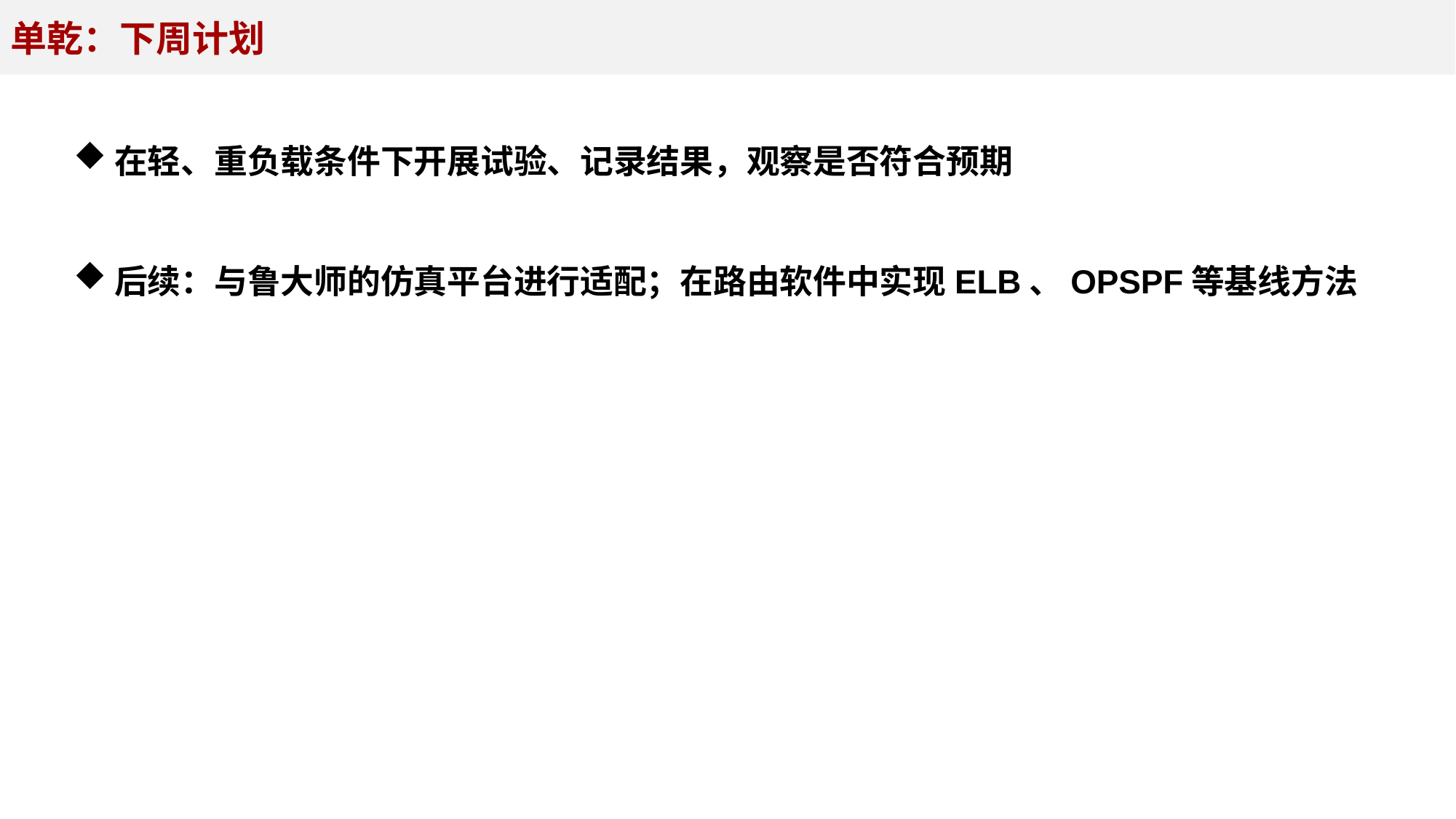

单乾：下周计划

在轻、重负载条件下开展试验、记录结果，观察是否符合预期

后续：与鲁大师的仿真平台进行适配；在路由软件中实现ELB、OPSPF等基线方法